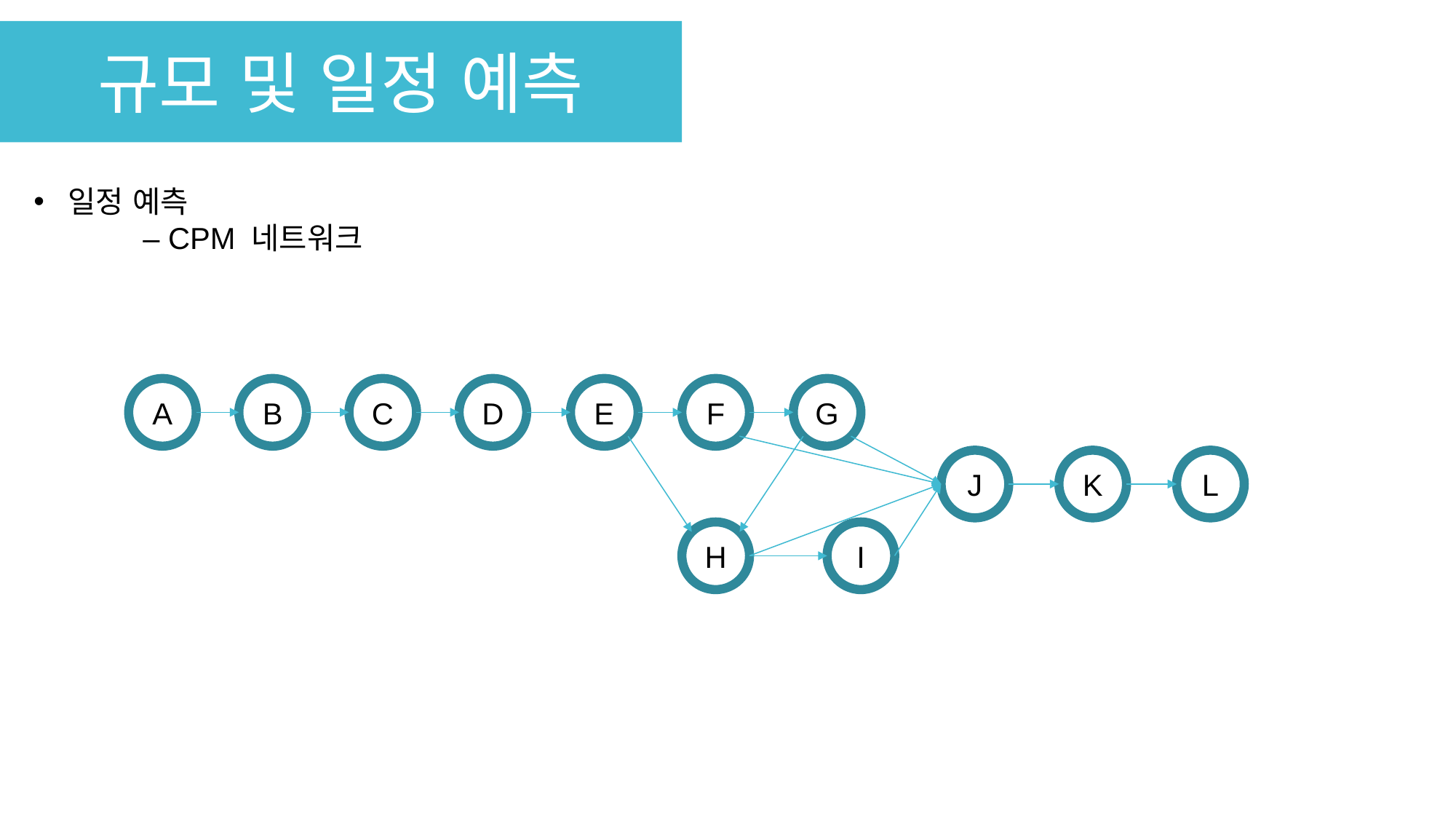

규모 및 일정 예측
일정 예측
	– CPM 네트워크
G
A
B
C
D
E
F
K
L
J
H
I